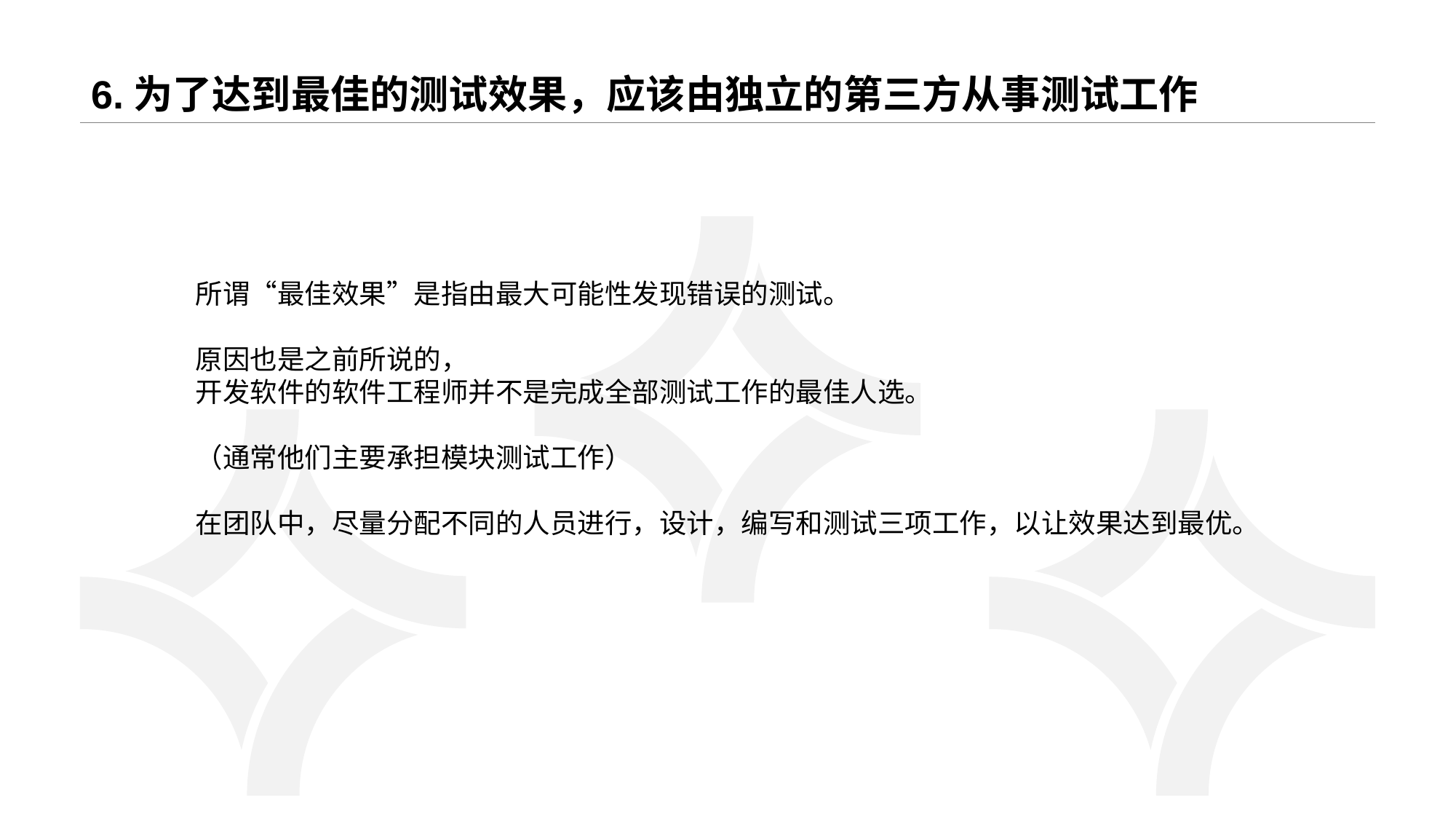

# 6.为了达到最佳的测试效果，应该由独立的第三方从事测试工作

所谓“最佳效果”是指由最大可能性发现错误的测试。

原因也是之前所说的，
开发软件的软件工程师并不是完成全部测试工作的最佳人选。

（通常他们主要承担模块测试工作）

在团队中，尽量分配不同的人员进行，设计，编写和测试三项工作，以让效果达到最优。